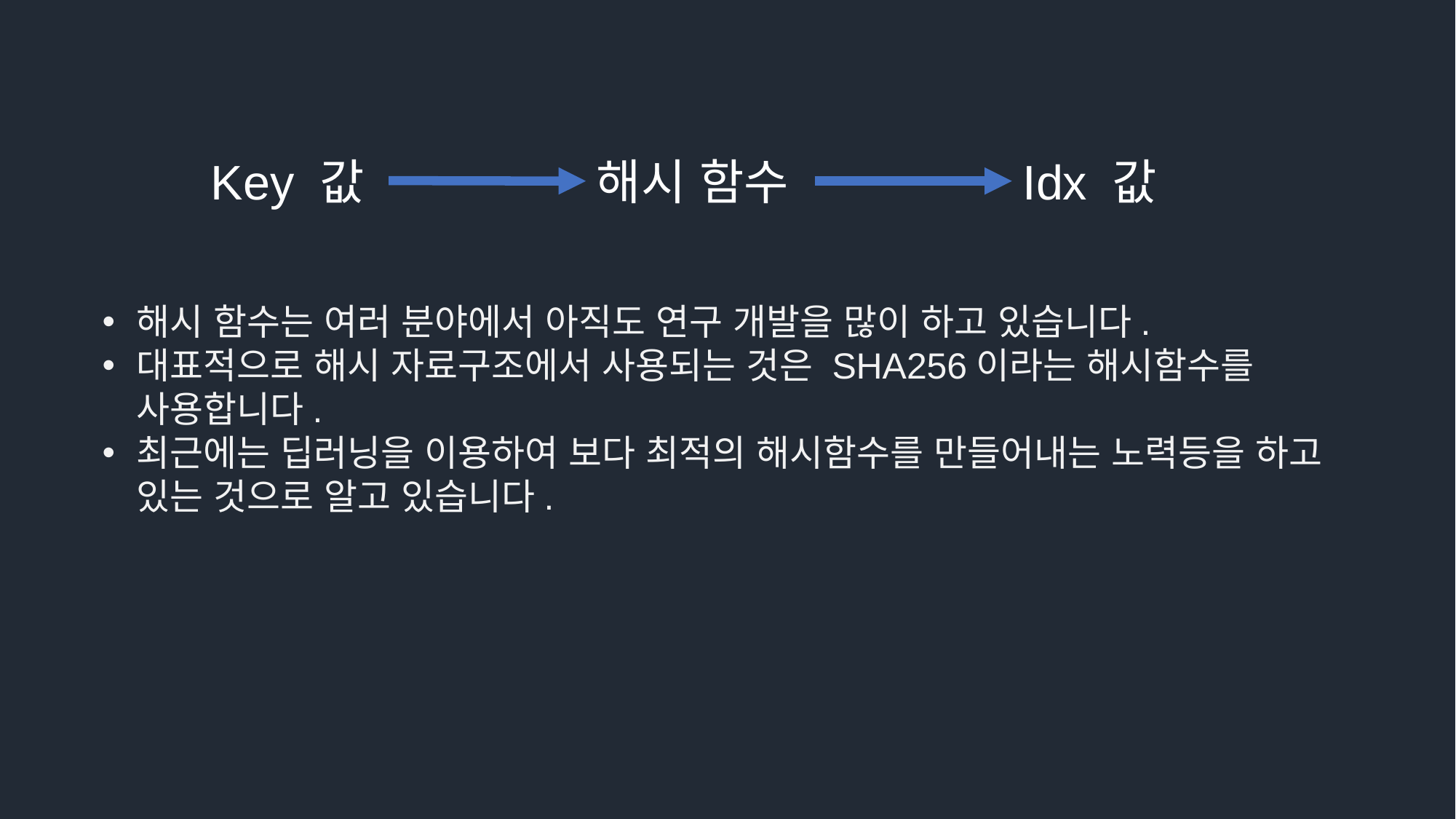

Idx 값
Key 값
해시 함수
해시 함수는 여러 분야에서 아직도 연구 개발을 많이 하고 있습니다.
대표적으로 해시 자료구조에서 사용되는 것은 SHA256이라는 해시함수를 사용합니다.
최근에는 딥러닝을 이용하여 보다 최적의 해시함수를 만들어내는 노력등을 하고 있는 것으로 알고 있습니다.